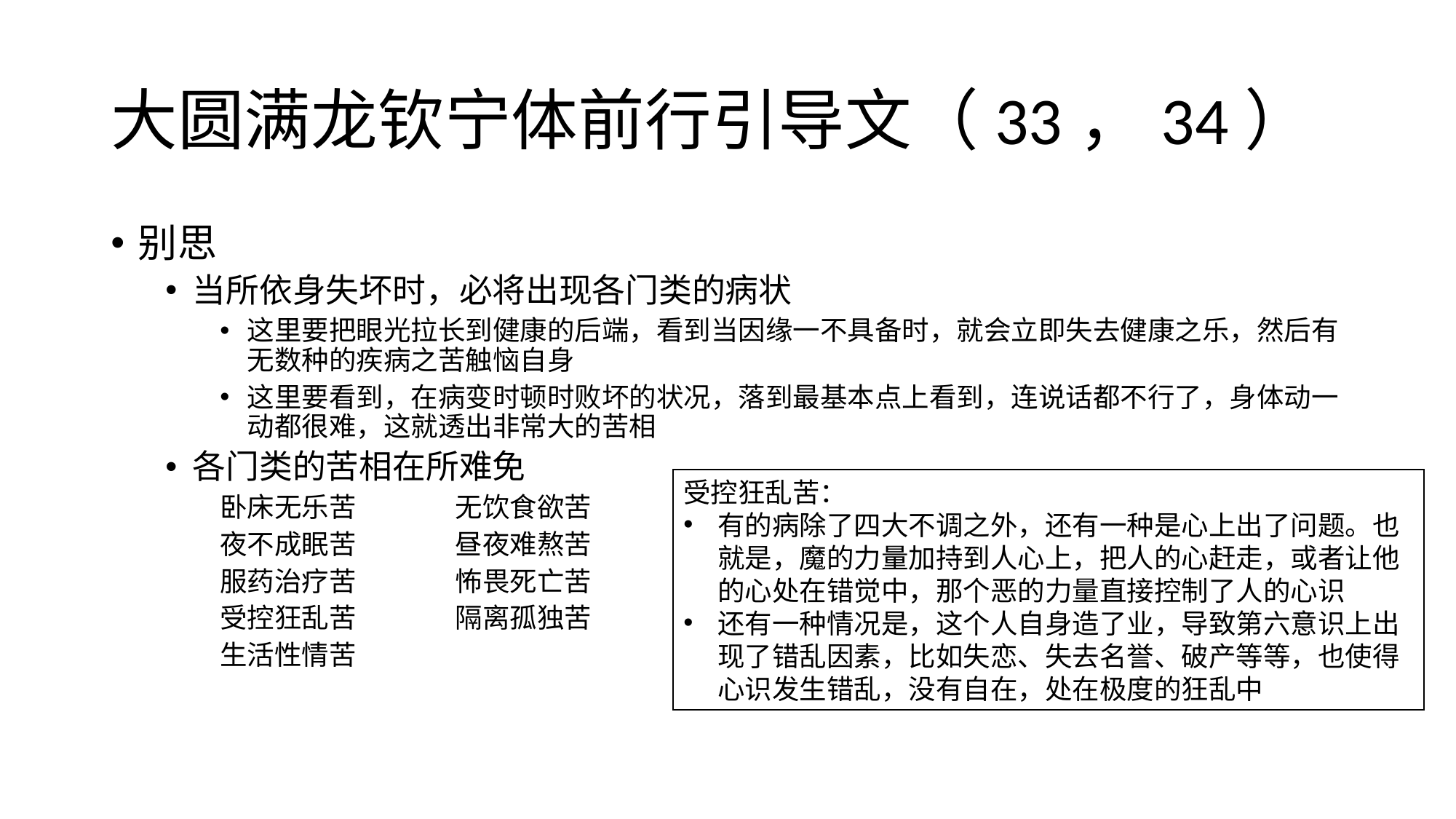

# 大圆满龙钦宁体前行引导文（33，34）
别思
当所依身失坏时，必将出现各门类的病状
这里要把眼光拉长到健康的后端，看到当因缘一不具备时，就会立即失去健康之乐，然后有无数种的疾病之苦触恼自身
这里要看到，在病变时顿时败坏的状况，落到最基本点上看到，连说话都不行了，身体动一动都很难，这就透出非常大的苦相
各门类的苦相在所难免
卧床无乐苦                无饮食欲苦
夜不成眠苦                昼夜难熬苦
服药治疗苦                怖畏死亡苦
受控狂乱苦                隔离孤独苦
生活性情苦
受控狂乱苦：
有的病除了四大不调之外，还有一种是心上出了问题。也就是，魔的力量加持到人心上，把人的心赶走，或者让他的心处在错觉中，那个恶的力量直接控制了人的心识
还有一种情况是，这个人自身造了业，导致第六意识上出现了错乱因素，比如失恋、失去名誉、破产等等，也使得心识发生错乱，没有自在，处在极度的狂乱中